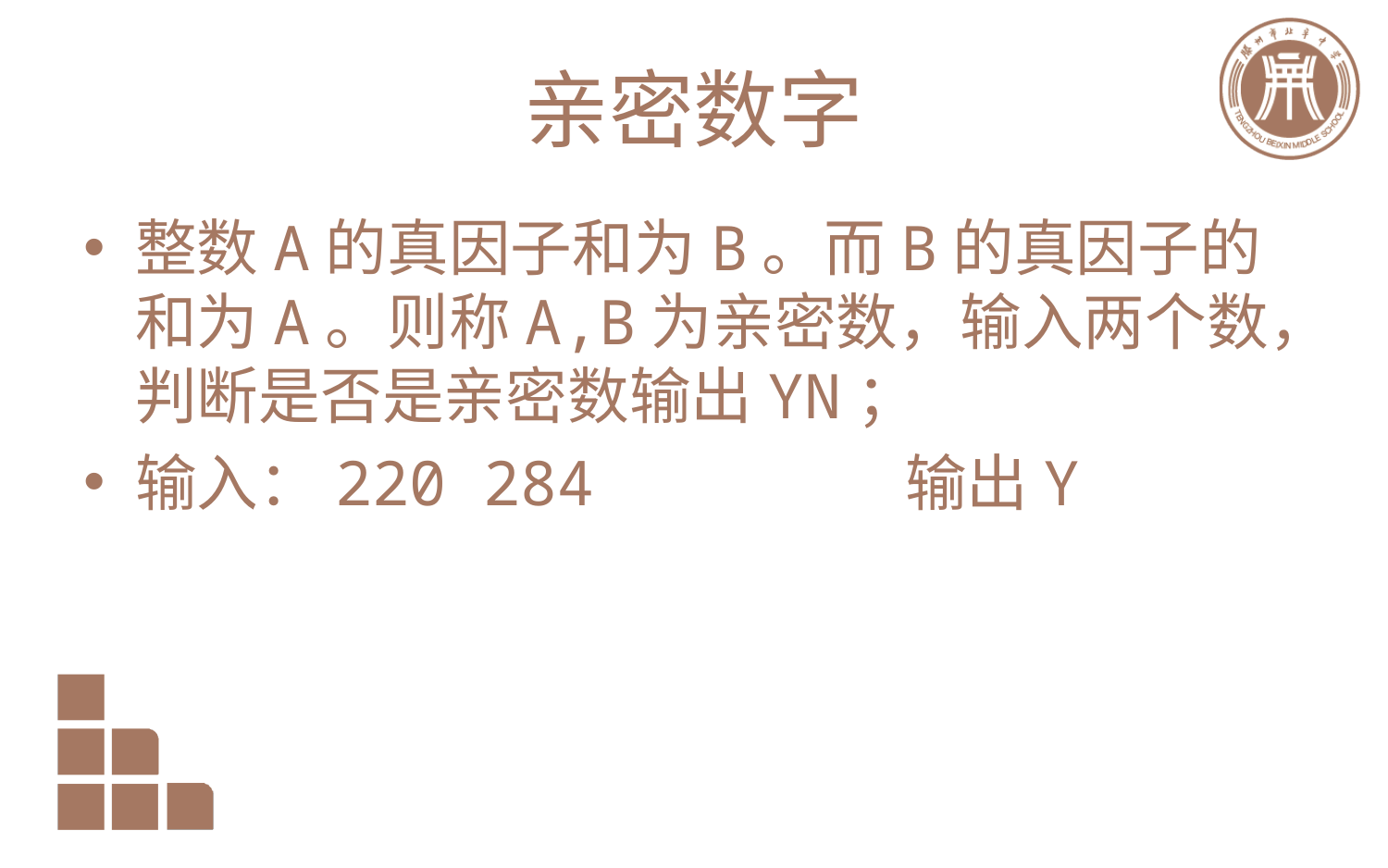

# 亲密数字
整数A的真因子和为B。而B的真因子的和为A。则称A,B为亲密数，输入两个数，判断是否是亲密数输出YN；
输入：220 284        输出Y